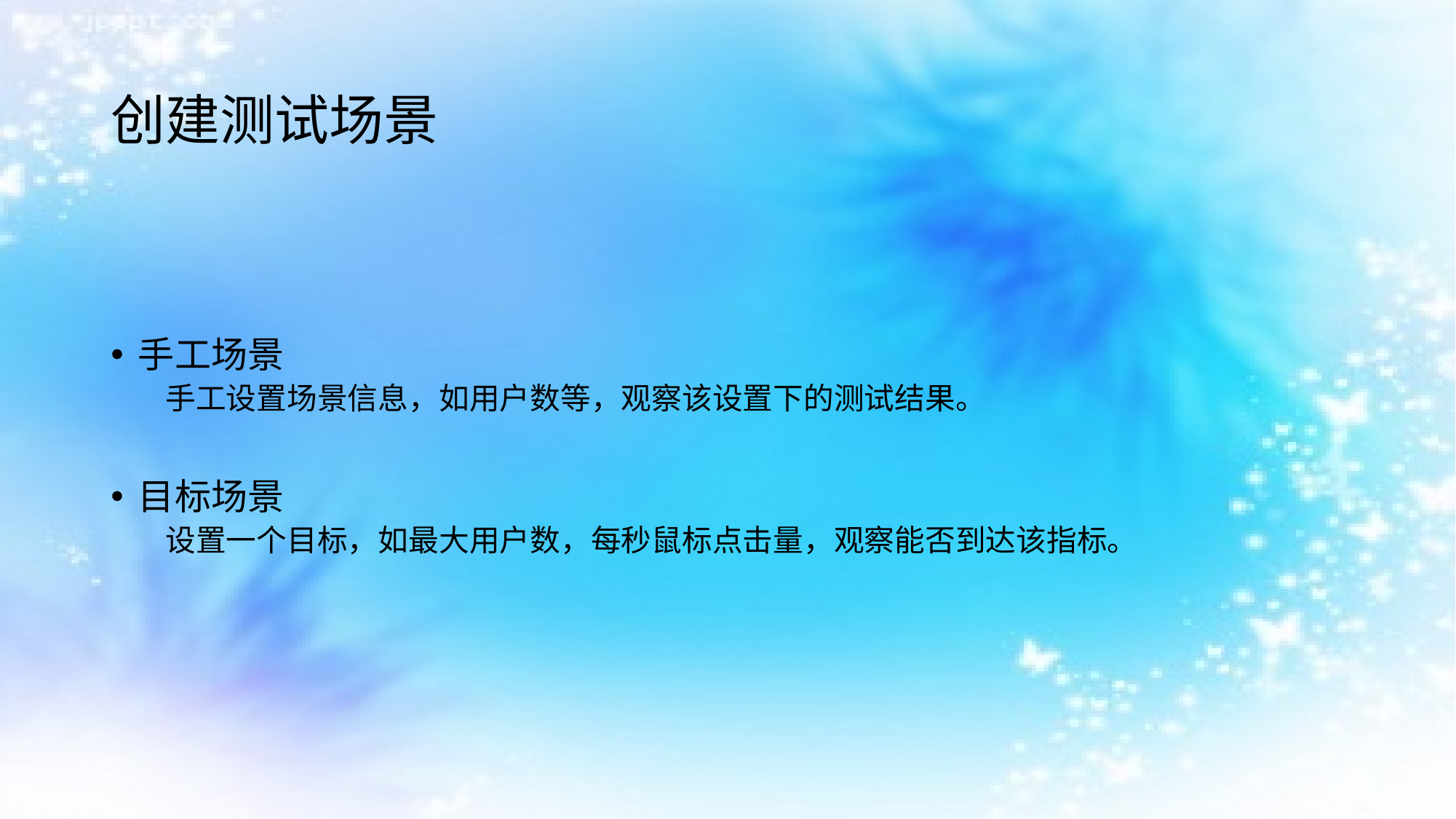

# 创建测试场景

手工场景
手工设置场景信息，如用户数等，观察该设置下的测试结果。

目标场景
设置一个目标，如最大用户数，每秒鼠标点击量，观察能否到达该指标。